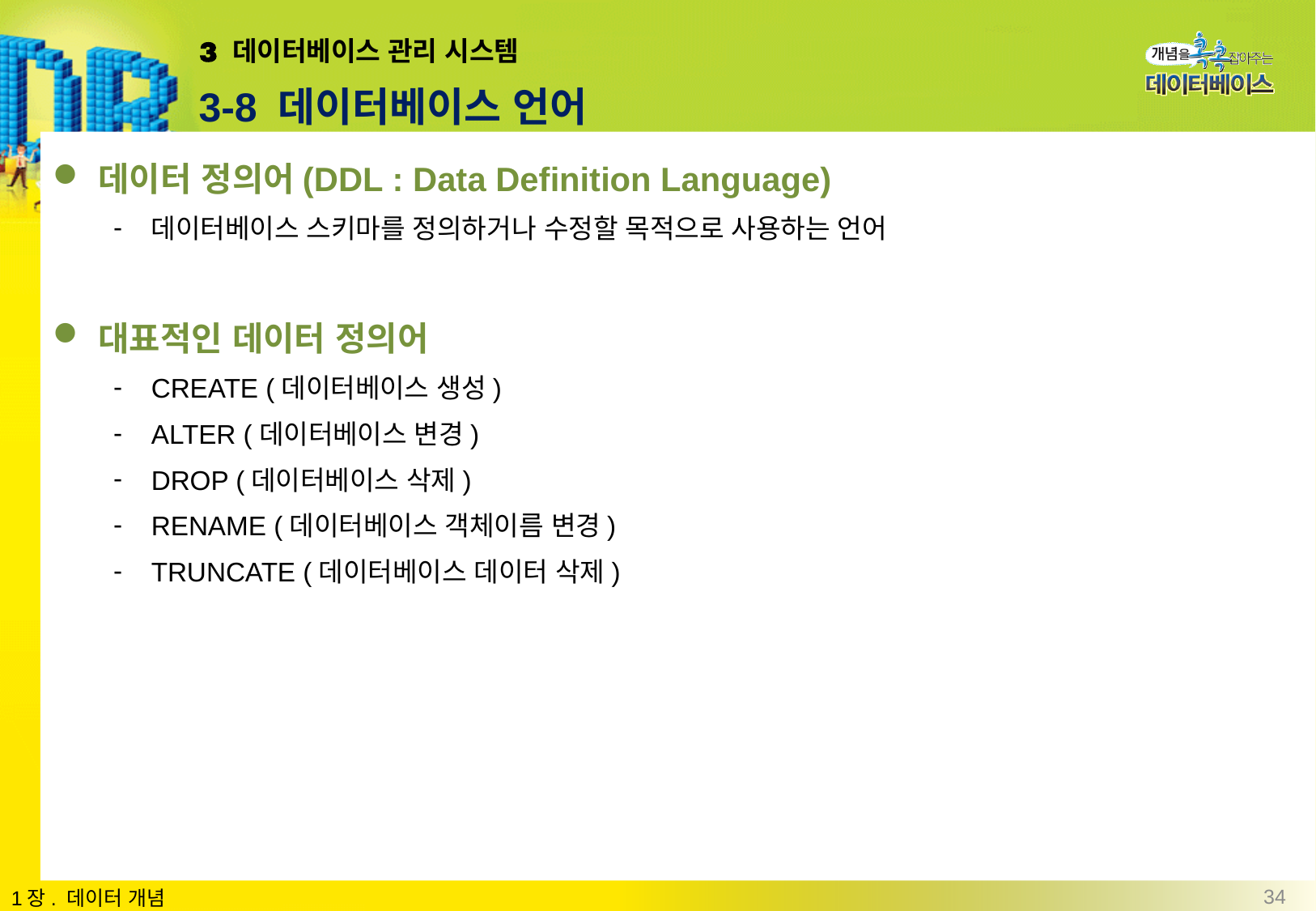

# 3 데이터베이스 관리 시스템
3-8 데이터베이스 언어
데이터 정의어(DDL : Data Definition Language)
데이터베이스 스키마를 정의하거나 수정할 목적으로 사용하는 언어

대표적인 데이터 정의어
CREATE (데이터베이스 생성)
ALTER (데이터베이스 변경)
DROP (데이터베이스 삭제)
RENAME (데이터베이스 객체이름 변경)
TRUNCATE (데이터베이스 데이터 삭제)
34